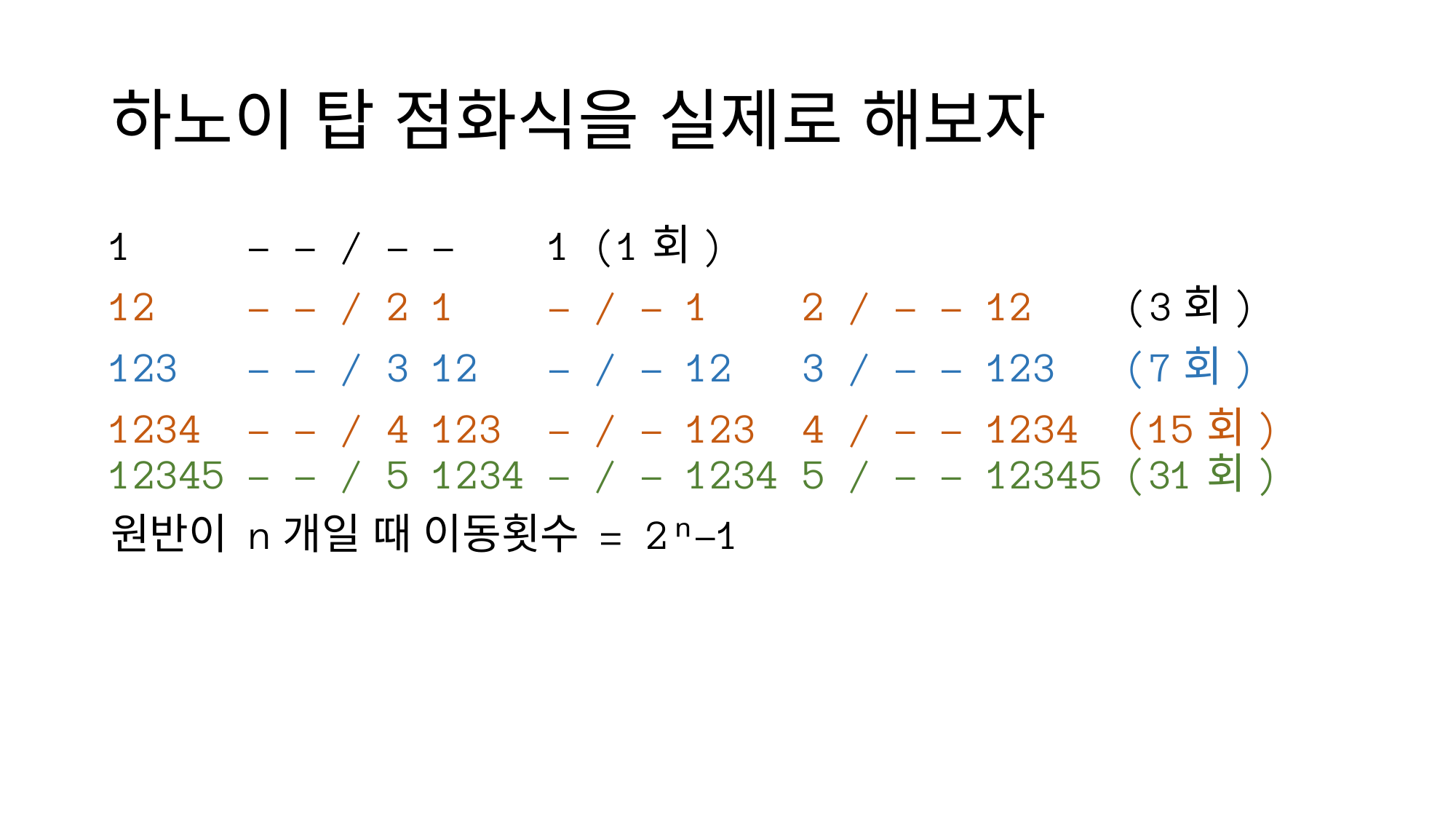

# 하노이 탑 점화식을 실제로 해보자
1     - - / - -    1 (1회)
12    - - / 2 1    - / - 1    2 / - - 12    (3회)
123   - - / 3 12   - / - 12   3 / - - 123   (7회)
1234  - - / 4 123  - / - 123  4 / - - 1234  (15회)
12345 - - / 5 1234 - / - 1234 5 / - - 12345 (31회)
원반이 n개일 때 이동횟수 = 2ⁿ-1